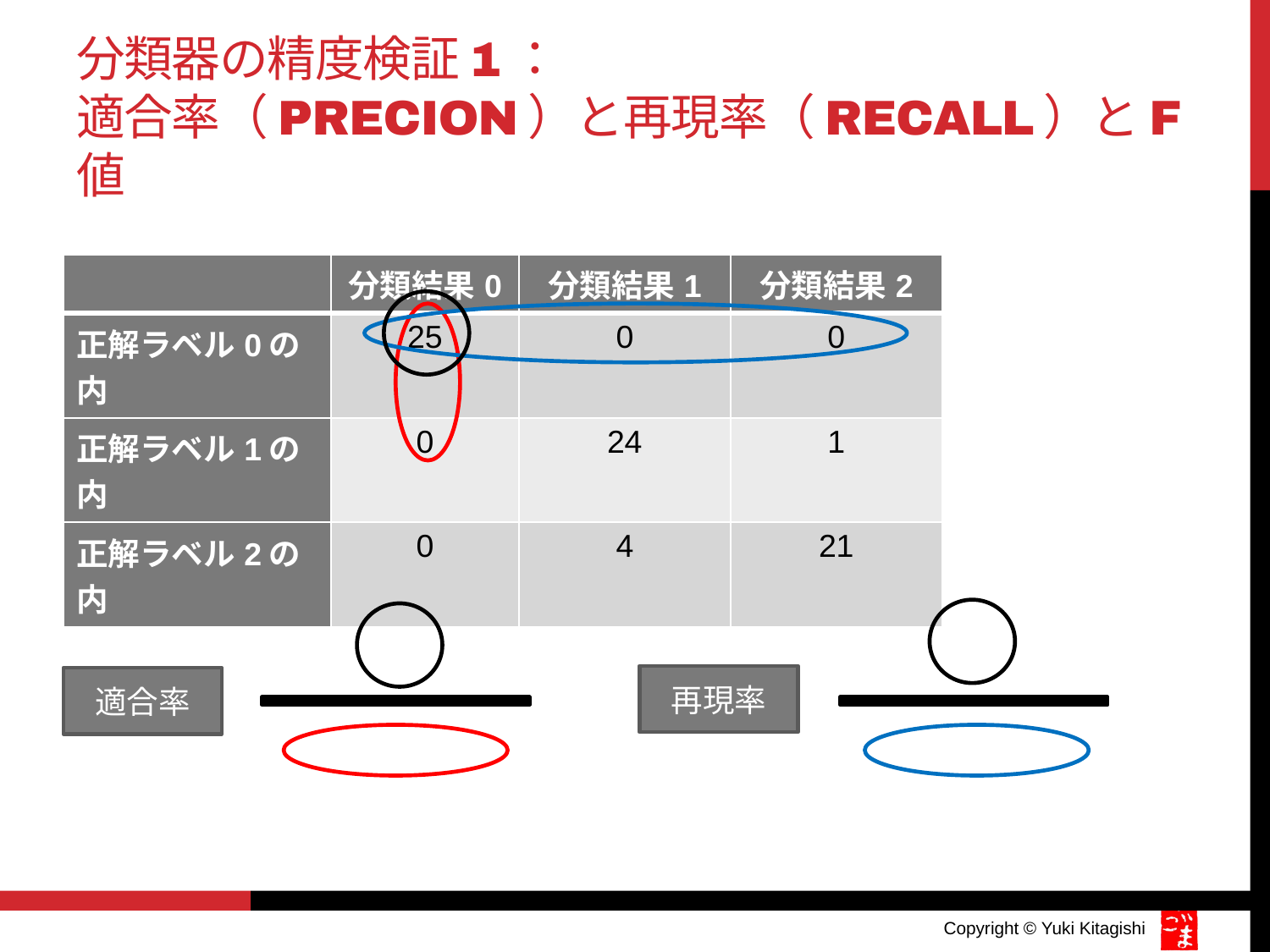

# 分類器の精度検証1： 適合率（Precion）と再現率（recall）とF値
|  | 分類結果0 | 分類結果1 | 分類結果2 |
| --- | --- | --- | --- |
| 正解ラベル0の内 | 25 | 0 | 0 |
| 正解ラベル1の内 | 0 | 24 | 1 |
| 正解ラベル2の内 | 0 | 4 | 21 |

再現率
適合率

Copyright © Yuki Kitagishi